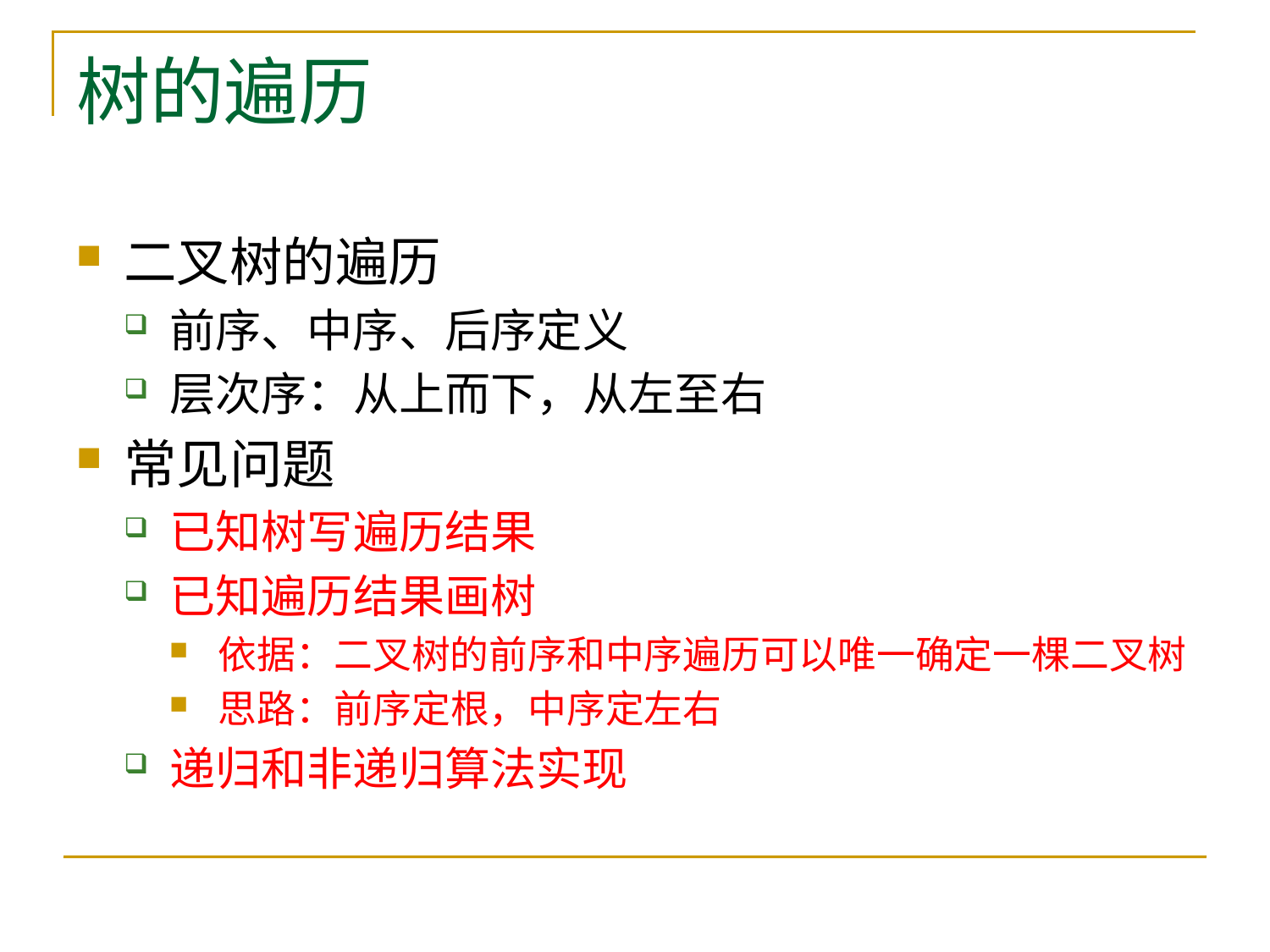

# 树的遍历
二叉树的遍历
前序、中序、后序定义
层次序：从上而下，从左至右
常见问题
已知树写遍历结果
已知遍历结果画树
依据：二叉树的前序和中序遍历可以唯一确定一棵二叉树
思路：前序定根，中序定左右
递归和非递归算法实现